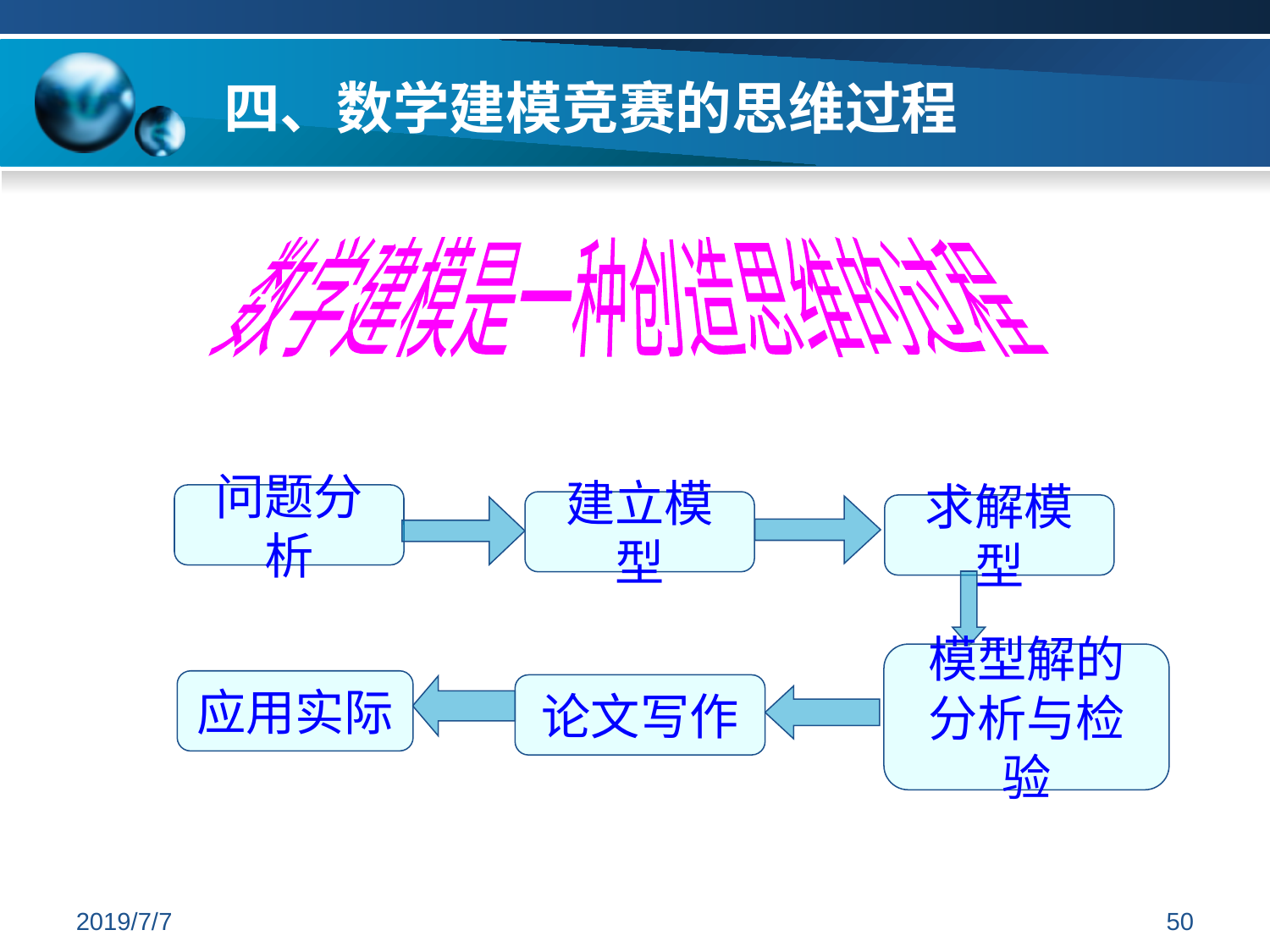

四、数学建模竞赛的思维过程
数学建模是一种创造思维的过程
问题分析
建立模型

求解模型

模型解的
分析与检验
应用实际

论文写作

2019/7/7
50